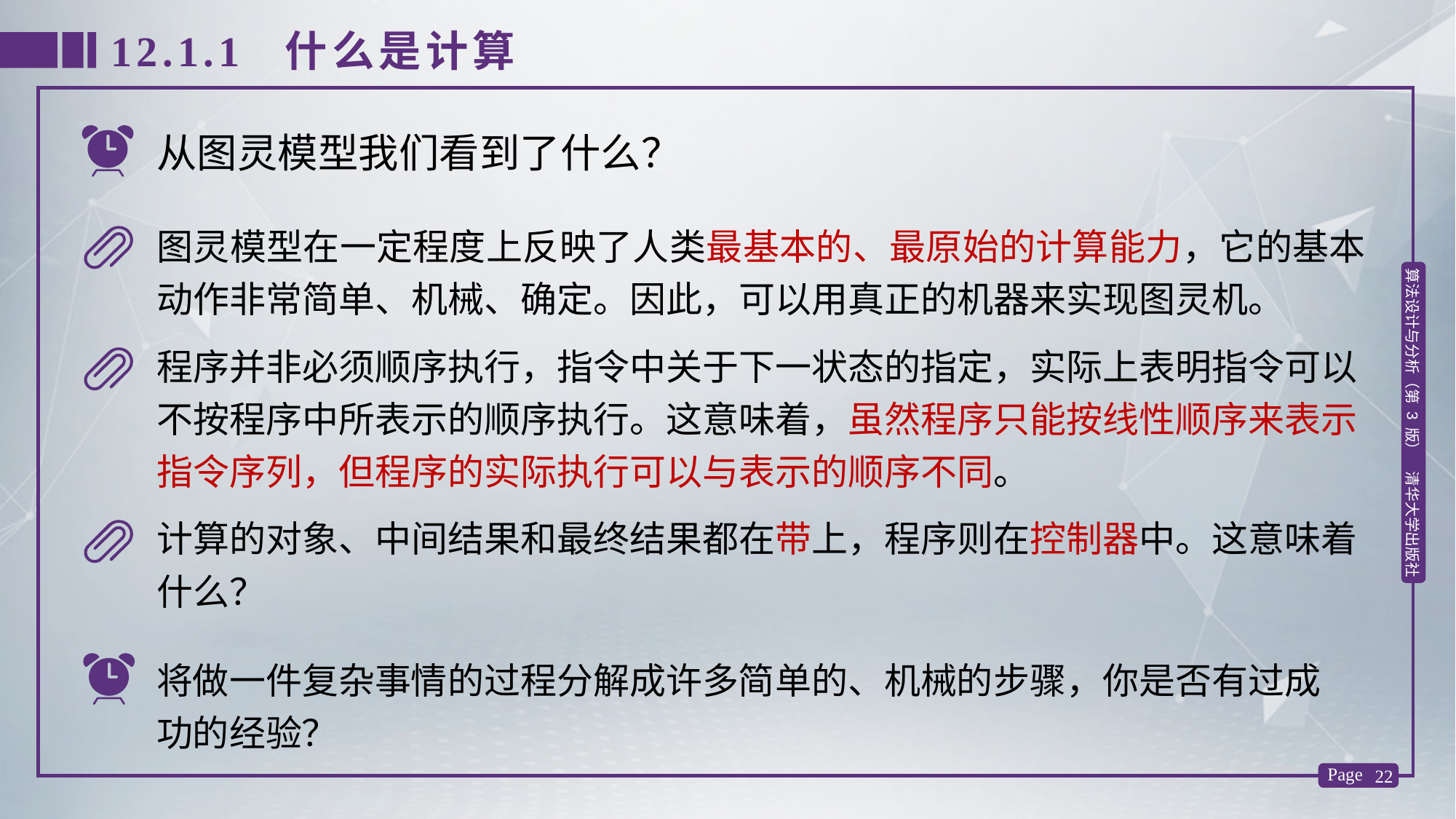

12.1.1  什么是计算
# 从图灵模型我们看到了什么？

图灵模型在一定程度上反映了人类最基本的、最原始的计算能力，它的基本动作非常简单、机械、确定。因此，可以用真正的机器来实现图灵机。
程序并非必须顺序执行，指令中关于下一状态的指定，实际上表明指令可以不按程序中所表示的顺序执行。这意味着，虽然程序只能按线性顺序来表示指令序列，但程序的实际执行可以与表示的顺序不同。
计算的对象、中间结果和最终结果都在带上，程序则在控制器中。这意味着什么？

将做一件复杂事情的过程分解成许多简单的、机械的步骤，你是否有过成功的经验？